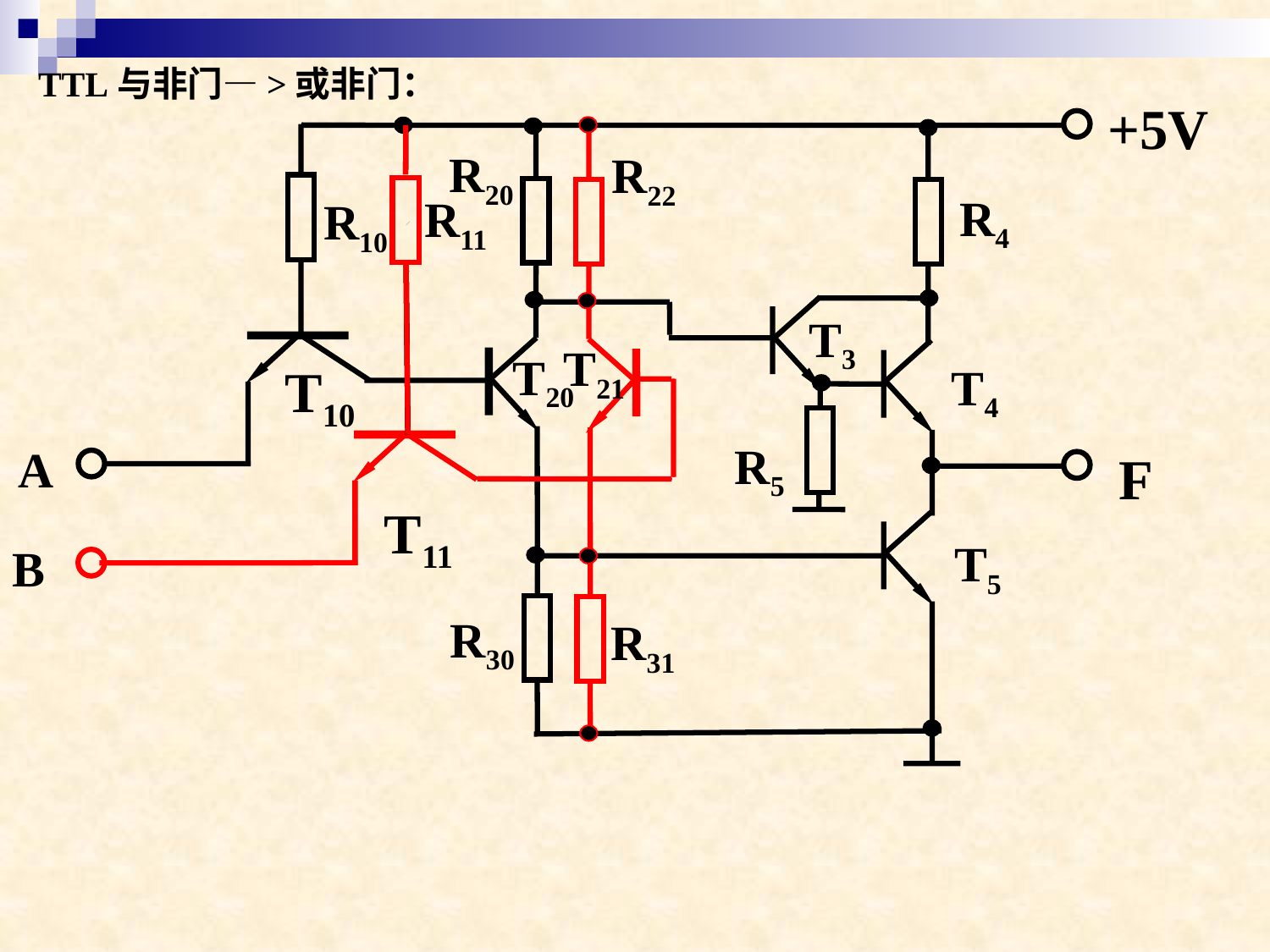

TTL与非门—>或非门：
+5V

R20
R22

R4
R11
R10

T3

T21

T20

T4
T10

R5

A

F

T11

T5
B

R30
R31